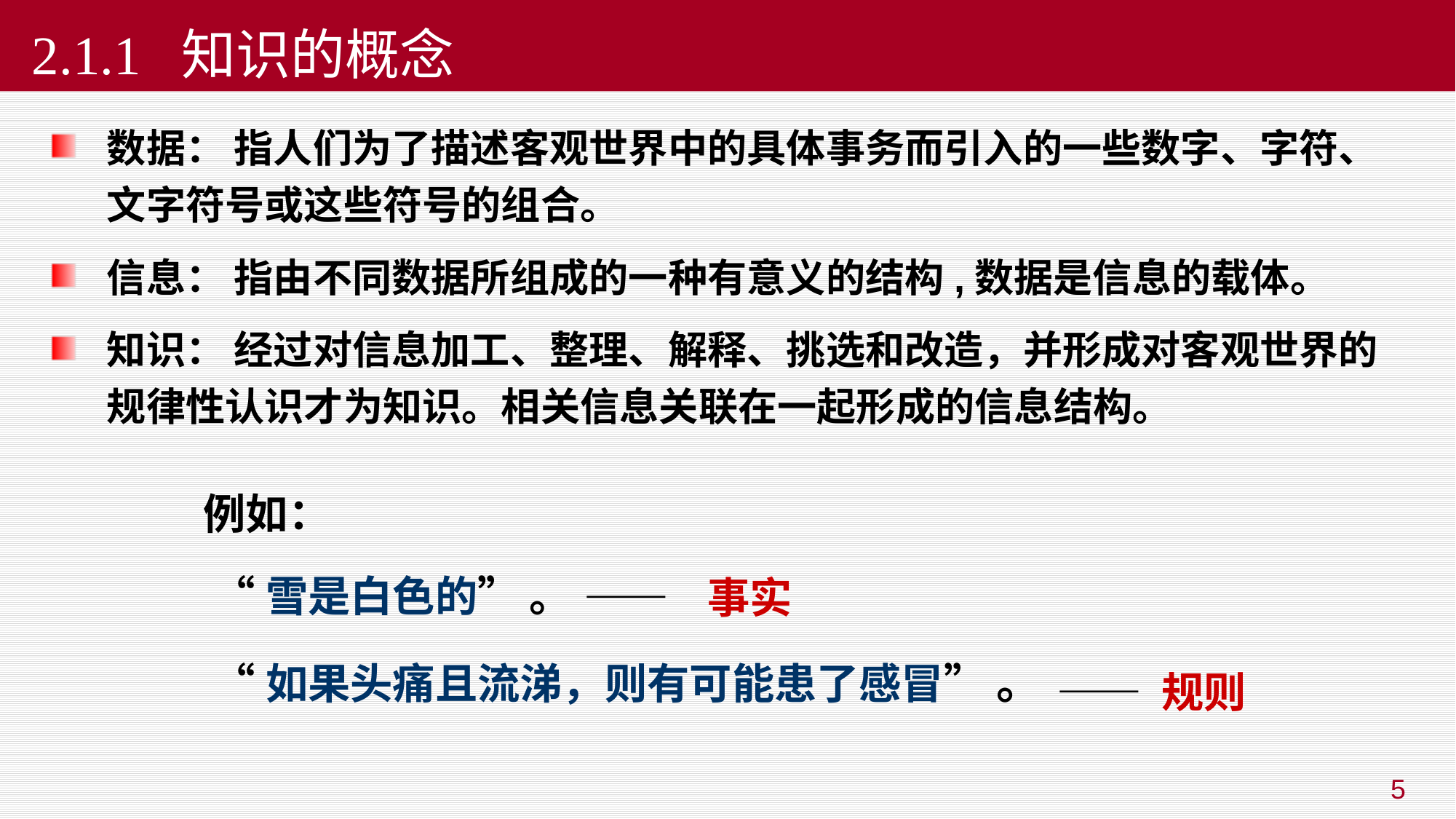

# 2.1.1  知识的概念
数据： 指人们为了描述客观世界中的具体事务而引入的一些数字、字符、文字符号或这些符号的组合。
信息： 指由不同数据所组成的一种有意义的结构,数据是信息的载体。
知识： 经过对信息加工、整理、解释、挑选和改造，并形成对客观世界的规律性认识才为知识。相关信息关联在一起形成的信息结构。

例如：
 “雪是白色的” 。
 “如果头痛且流涕，则有可能患了感冒” 。
——   事实
—— 规则
5